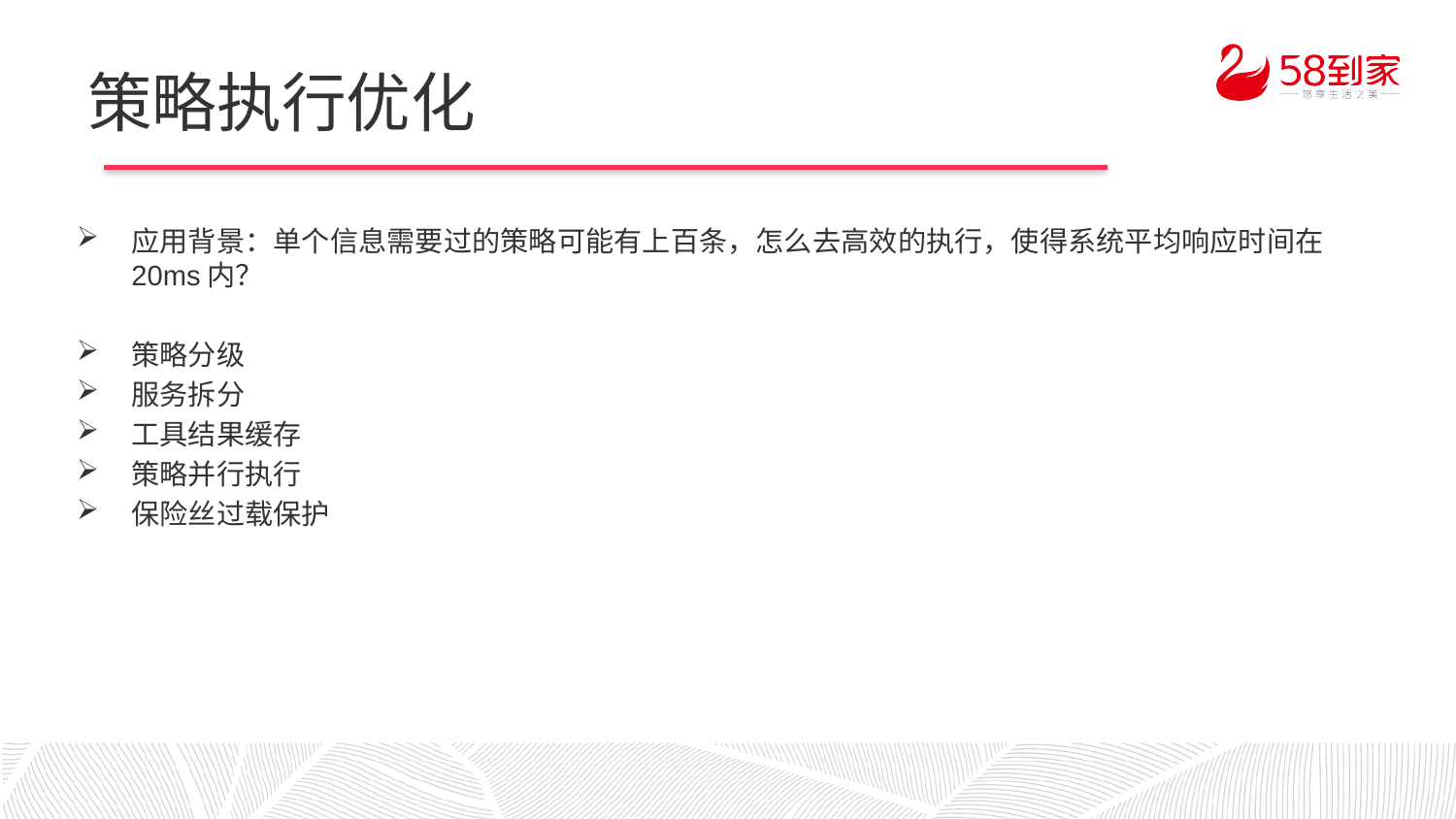

# 策略执行优化
应用背景：单个信息需要过的策略可能有上百条，怎么去高效的执行，使得系统平均响应时间在20ms内？

策略分级
服务拆分
工具结果缓存
策略并行执行
保险丝过载保护